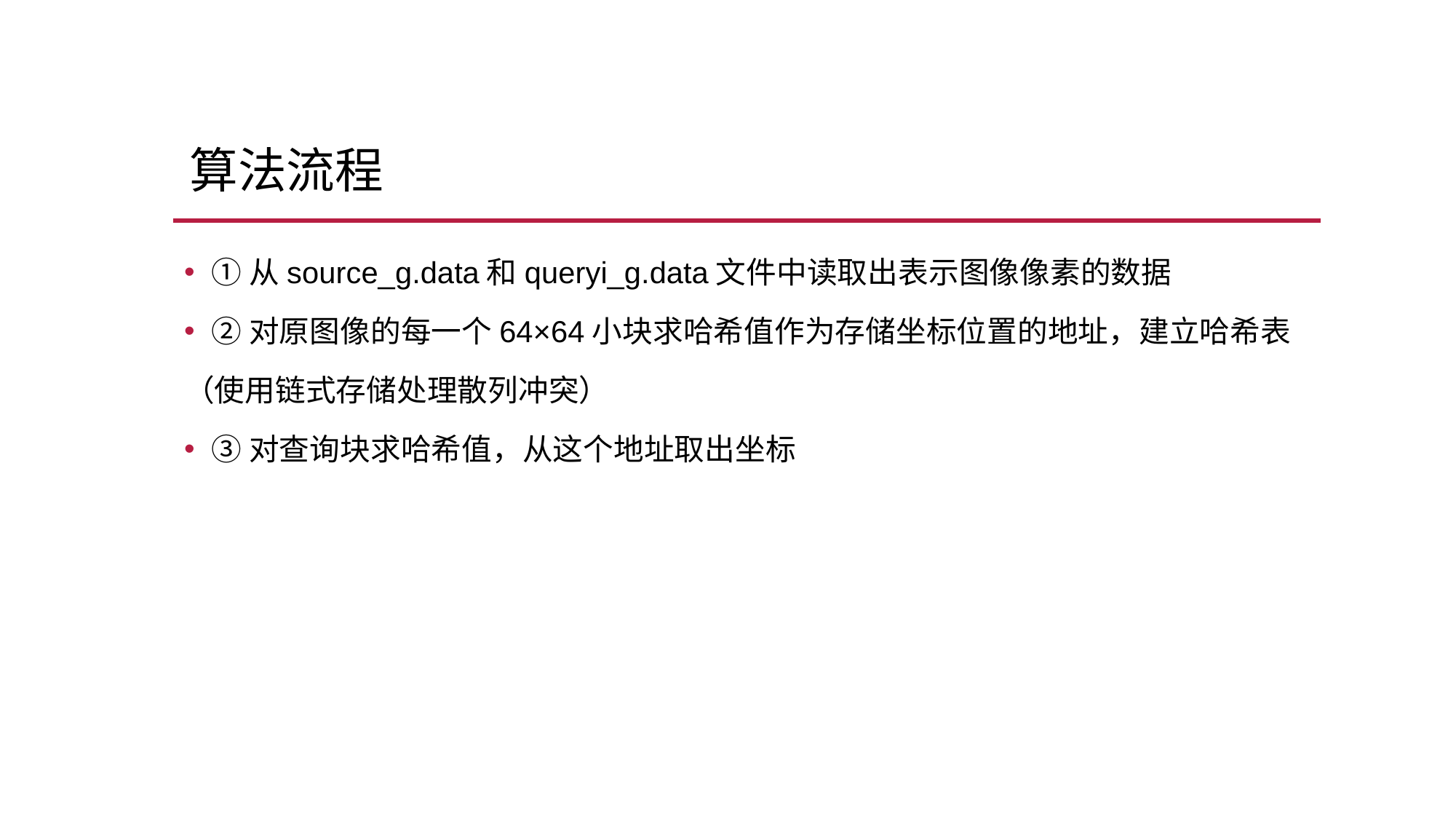

# 算法流程
①从source_g.data和queryi_g.data文件中读取出表示图像像素的数据
②对原图像的每一个64×64小块求哈希值作为存储坐标位置的地址，建立哈希表
（使用链式存储处理散列冲突）
③对查询块求哈希值，从这个地址取出坐标